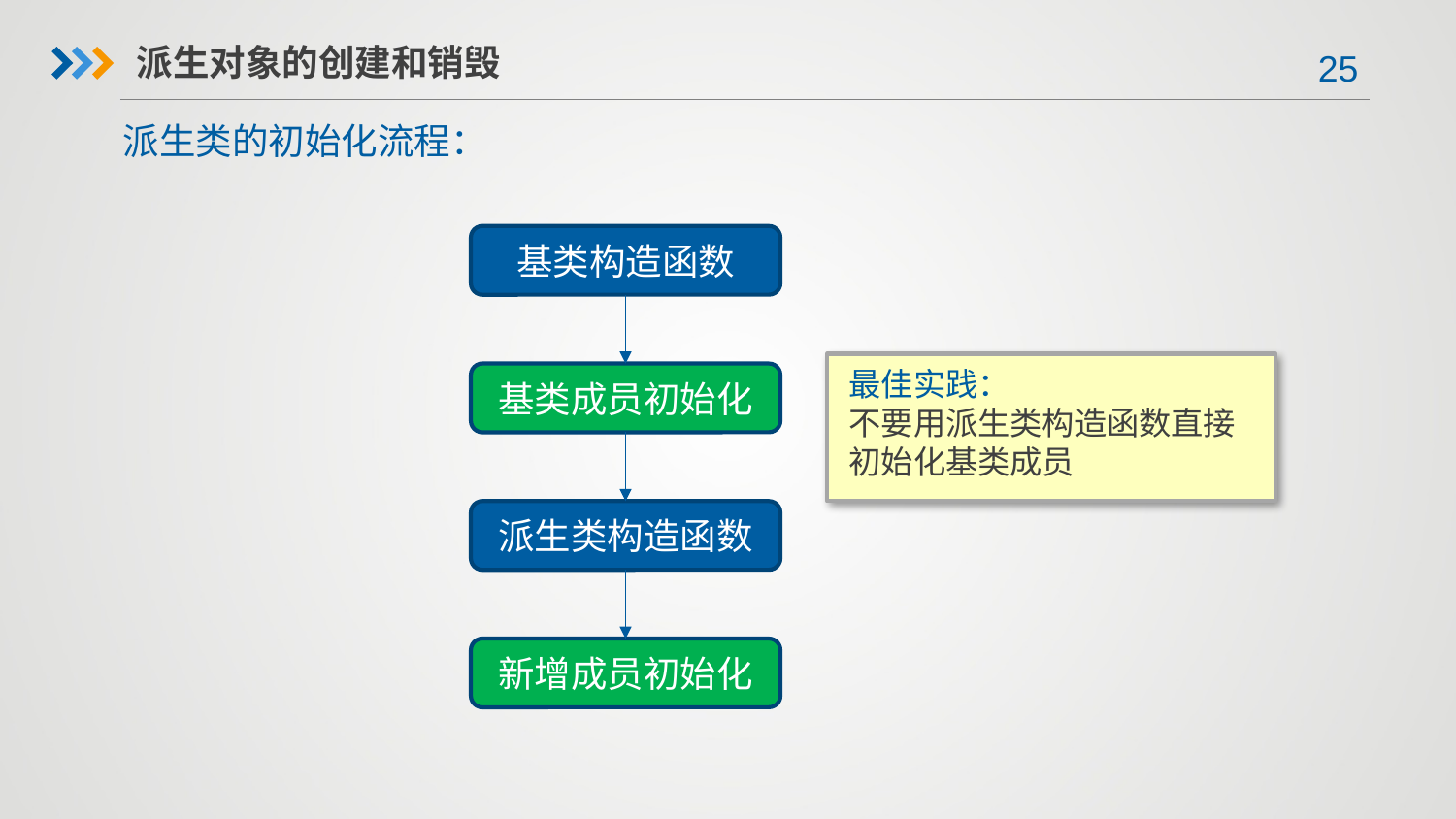

派生对象的创建和销毁
派生类的初始化流程：
基类构造函数

最佳实践：
不要用派生类构造函数直接初始化基类成员
基类成员初始化
派生类构造函数
新增成员初始化